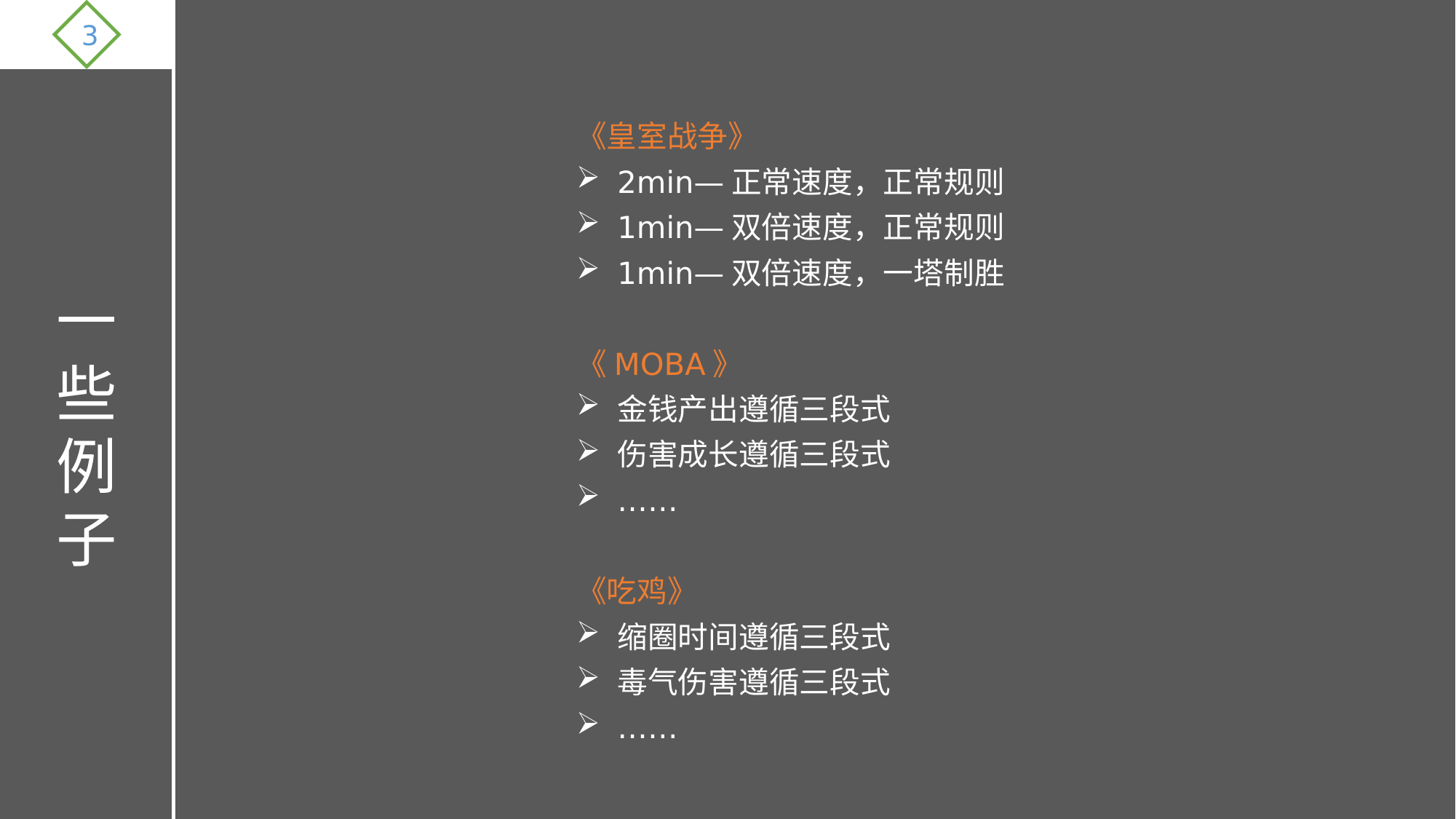

3
《皇室战争》
2min—正常速度，正常规则
1min—双倍速度，正常规则
1min—双倍速度，一塔制胜

《MOBA》
金钱产出遵循三段式
伤害成长遵循三段式
……

《吃鸡》
缩圈时间遵循三段式
毒气伤害遵循三段式
……
一些例子